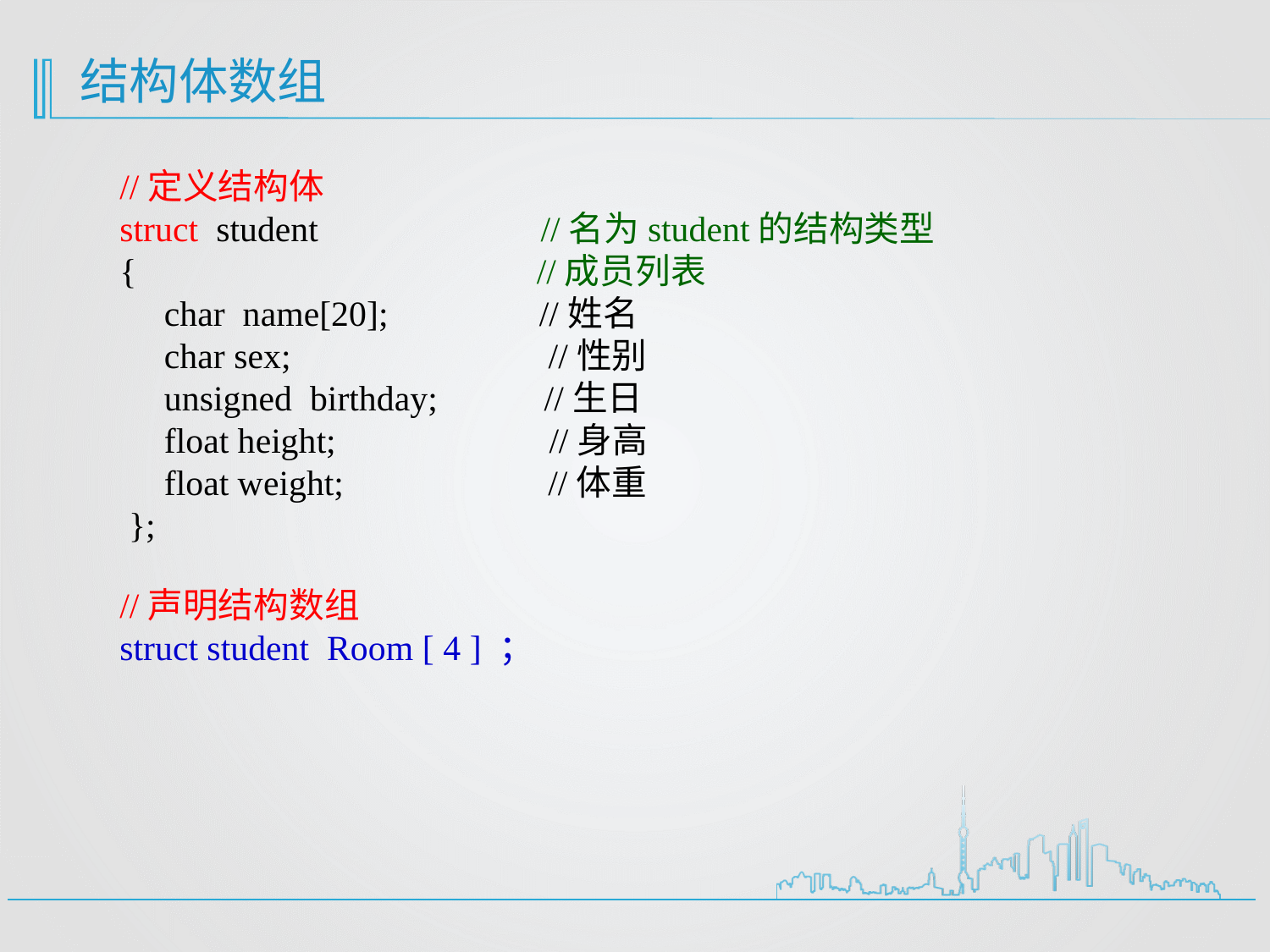

# 结构体数组
//定义结构体
struct  student                         //名为student的结构类型
{                                             //成员列表
     char  name[20];                 //姓名
     char sex;                             //性别
     unsigned  birthday;            //生日
     float height;                        //身高
     float weight;                       //体重
 };

//声明结构数组
struct student  Room [ 4 ] ；